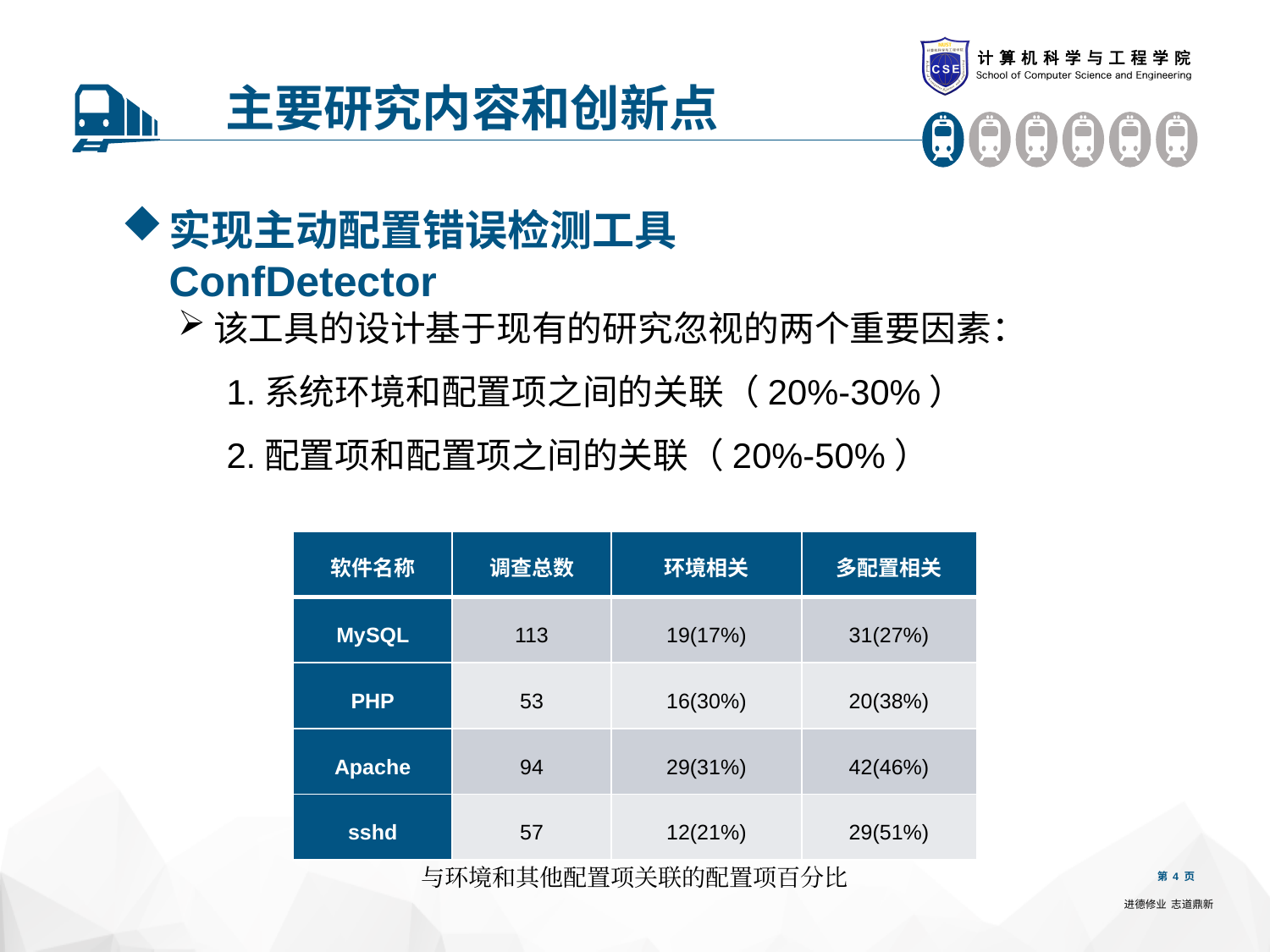

主要研究内容和创新点
实现主动配置错误检测工具ConfDetector
该工具的设计基于现有的研究忽视的两个重要因素：
     1.系统环境和配置项之间的关联（20%-30%）
     2.配置项和配置项之间的关联（20%-50%）
| 软件名称 | 调查总数 | 环境相关 | 多配置相关 |
| --- | --- | --- | --- |
| MySQL | 113 | 19(17%) | 31(27%) |
| PHP | 53 | 16(30%) | 20(38%) |
| Apache | 94 | 29(31%) | 42(46%) |
| sshd | 57 | 12(21%) | 29(51%) |
与环境和其他配置项关联的配置项百分比
第 4 页
进德修业  志道鼎新